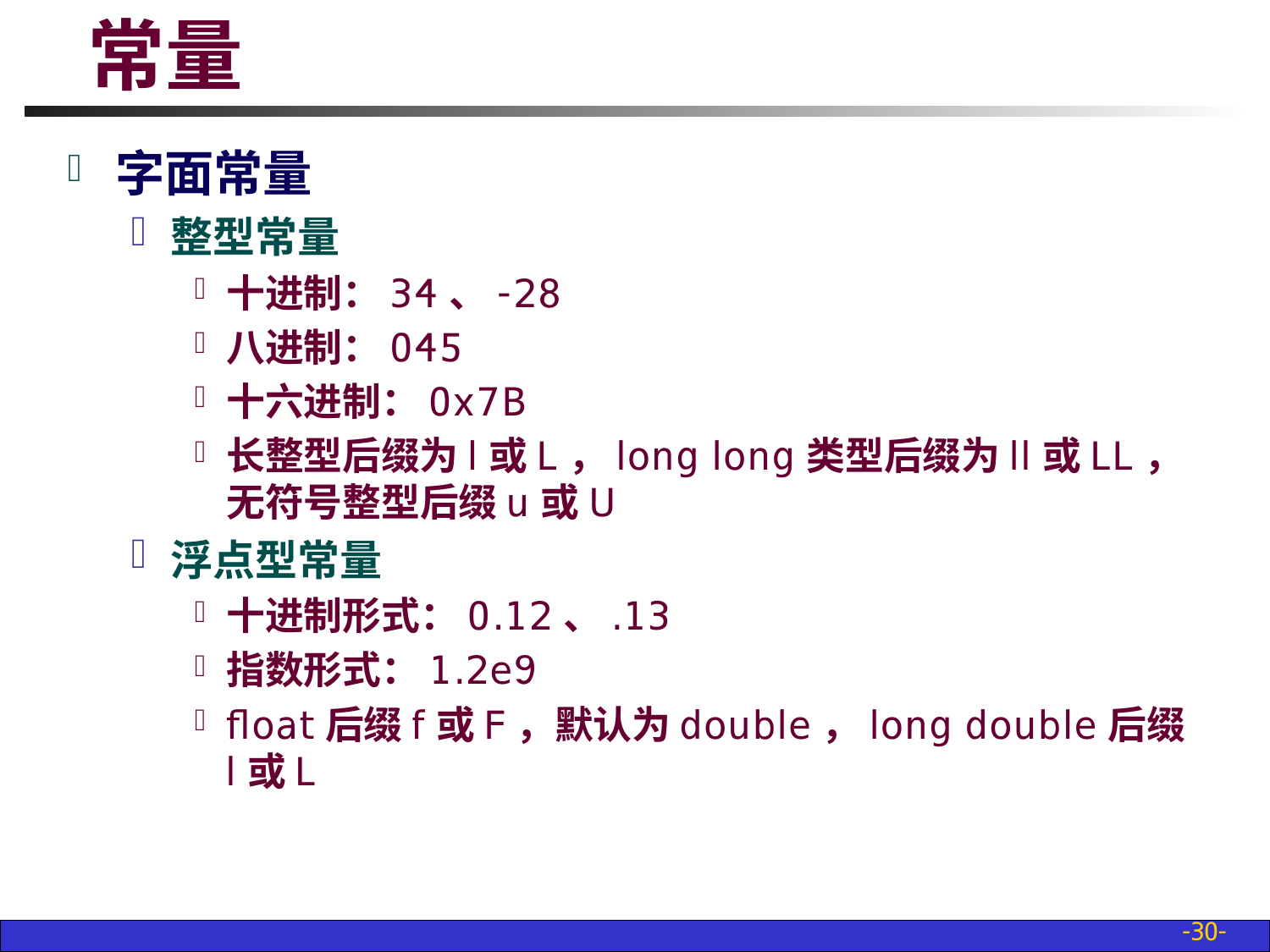

# 常量
字面常量
整型常量
十进制：34、-28
八进制：045
十六进制：0x7B
长整型后缀为l或L，long long类型后缀为ll或LL，无符号整型后缀u或U
浮点型常量
十进制形式：0.12、.13
指数形式：1.2e9
float后缀f或F，默认为double，long double后缀l或L
-30-